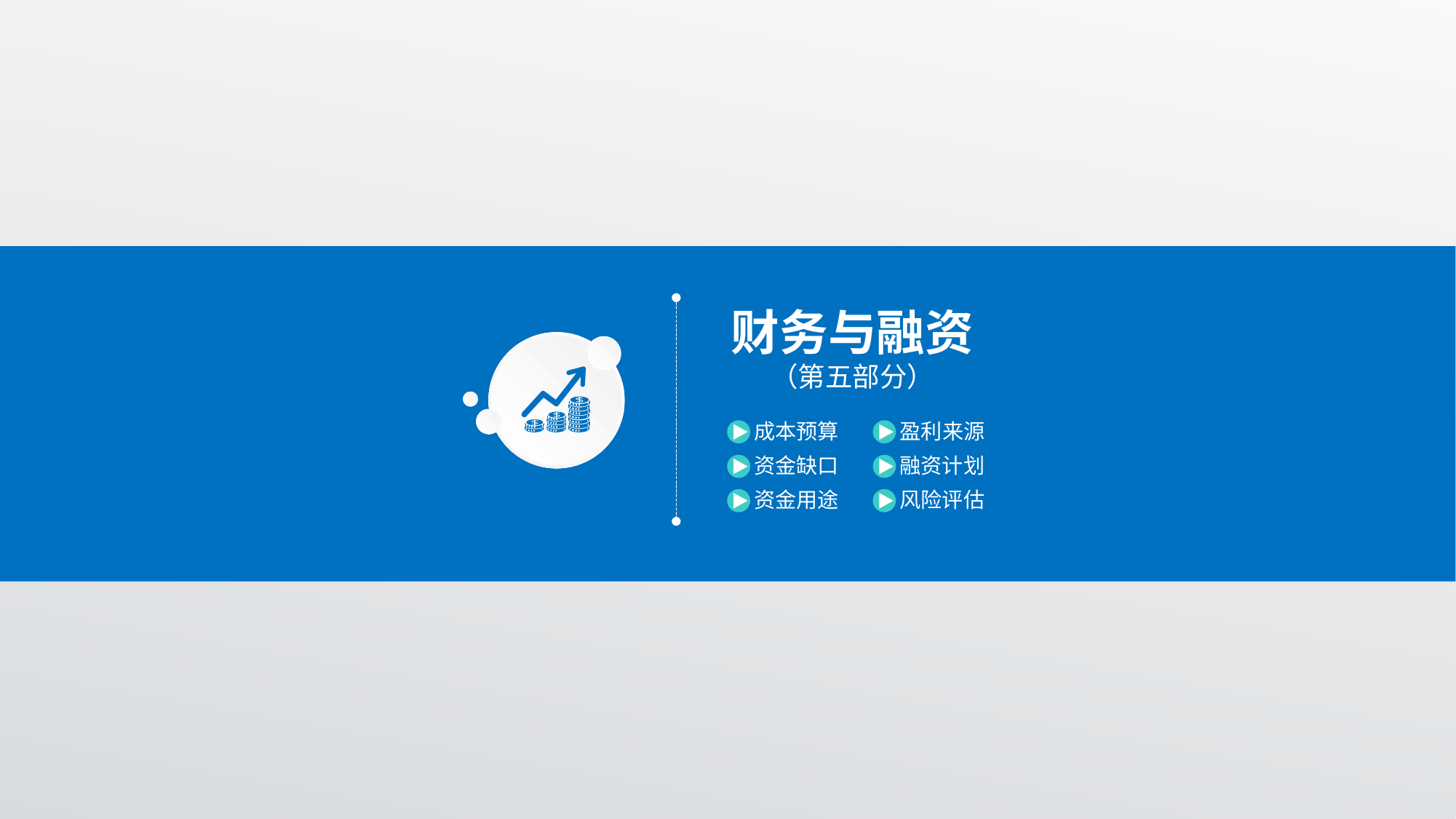

财务与融资
（第五部分）

成本预算

盈利来源

资金缺口

融资计划

资金用途

风险评估

延时符